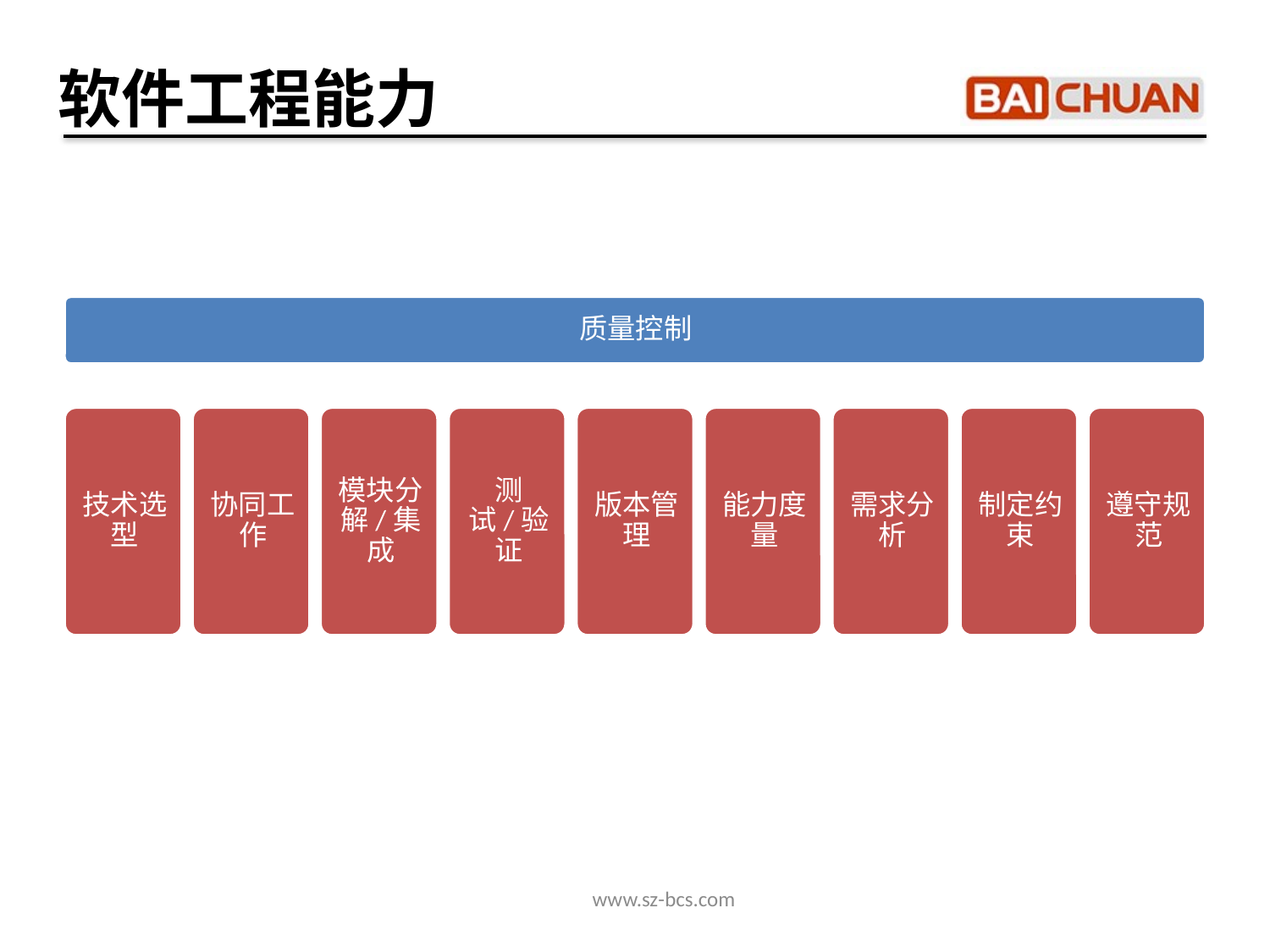

软件工程能力
质量控制
技术选型
协同工作
模块分解/集成
测试/验证
版本管理
能力度量
需求分析
制定约束
遵守规范
www.sz-bcs.com